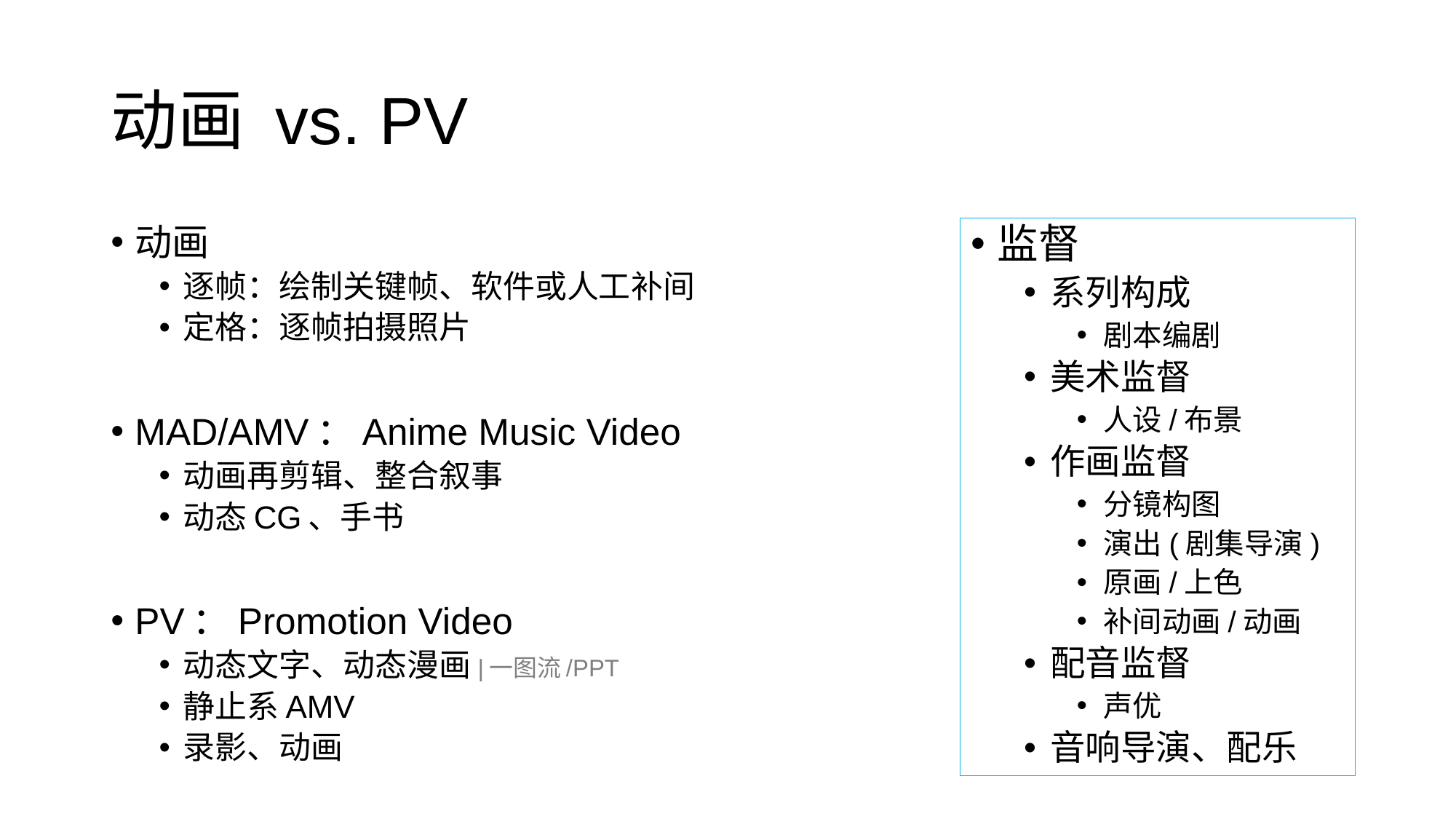

# 动画 vs. PV
动画
逐帧：绘制关键帧、软件或人工补间
定格：逐帧拍摄照片

MAD/AMV：Anime Music Video
动画再剪辑、整合叙事
动态CG、手书

PV：Promotion Video
动态文字、动态漫画|一图流/PPT
静止系AMV
录影、动画
监督
系列构成
剧本编剧
美术监督
人设/布景
作画监督
分镜构图
演出(剧集导演)
原画/上色
补间动画/动画
配音监督
声优
音响导演、配乐